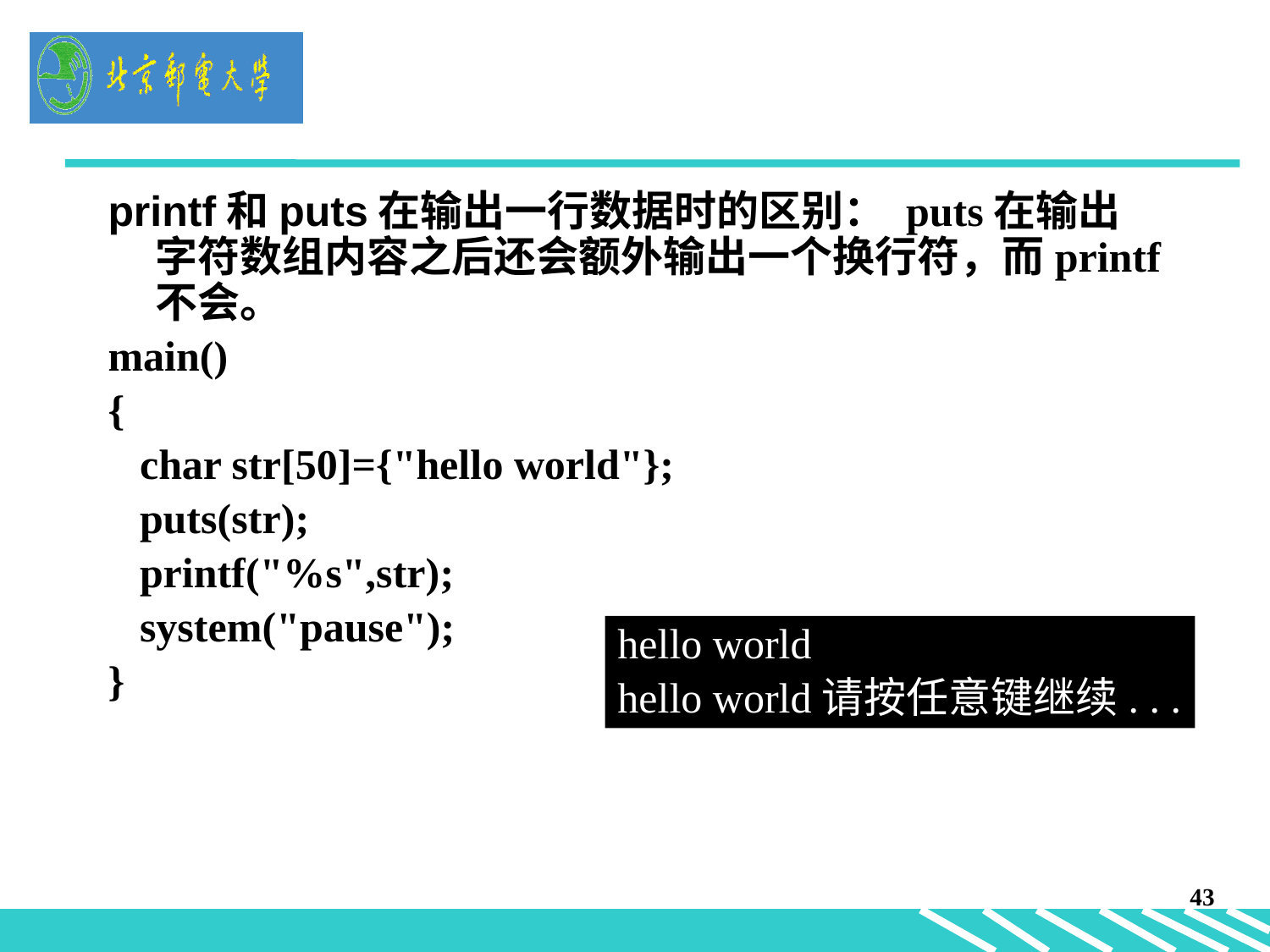

#
printf和puts在输出一行数据时的区别： puts在输出字符数组内容之后还会额外输出一个换行符，而printf不会。
main()
{
   char str[50]={"hello world"};
   puts(str);
   printf("%s",str);
   system("pause");
}
hello world
hello world请按任意键继续. . .
43